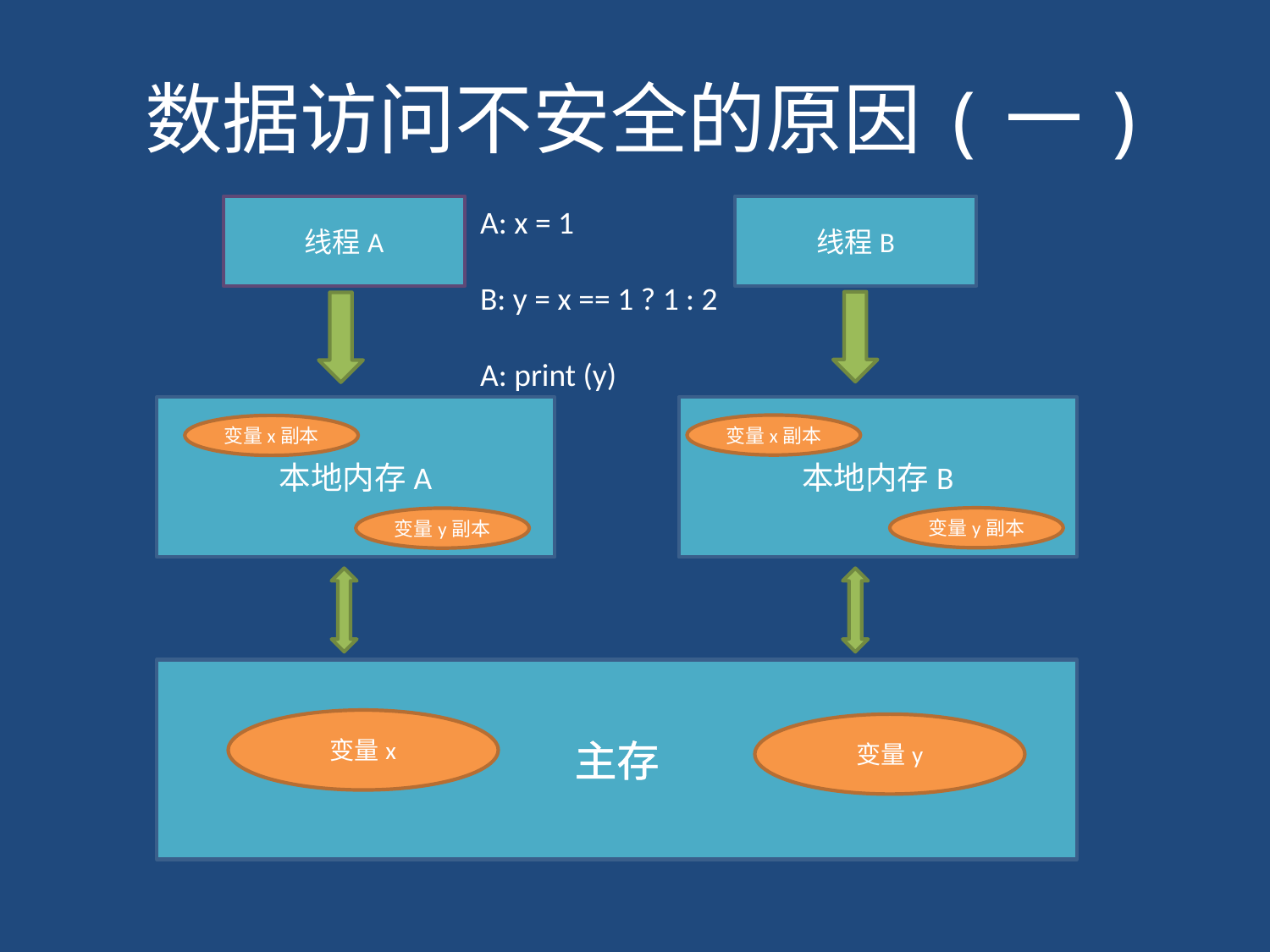

# 数据访问不安全的原因(一)
线程A
A: x = 1

B: y = x == 1 ? 1 : 2

A: print (y)
线程B

本地内存A
本地内存B
变量x副本
变量x副本
变量y副本
变量y副本

主存
变量x
变量y